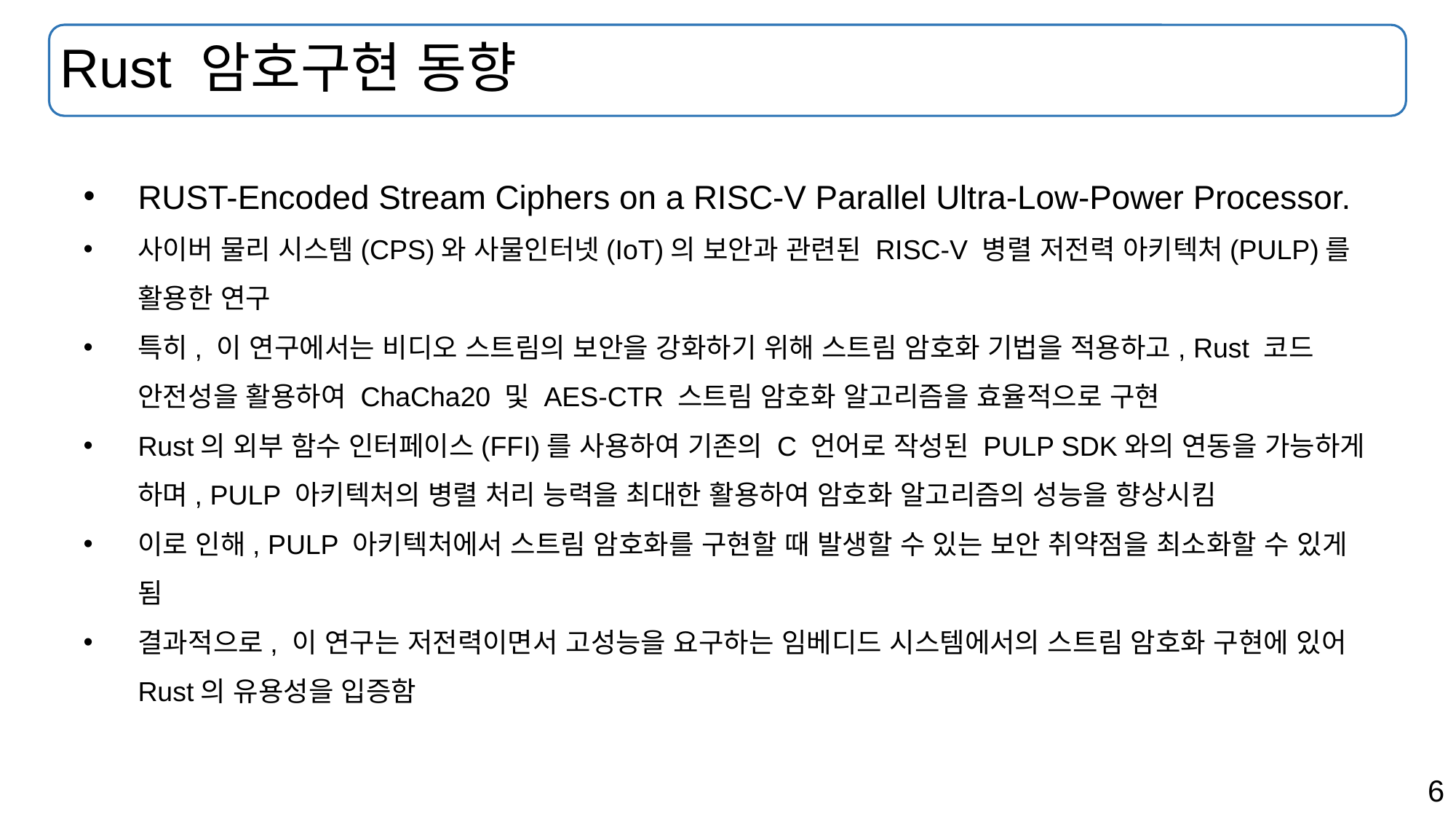

# Rust 암호구현 동향
RUST-Encoded Stream Ciphers on a RISC-V Parallel Ultra-Low-Power Processor.
사이버 물리 시스템(CPS)와 사물인터넷(IoT)의 보안과 관련된 RISC-V 병렬 저전력 아키텍처(PULP)를 활용한 연구
특히, 이 연구에서는 비디오 스트림의 보안을 강화하기 위해 스트림 암호화 기법을 적용하고, Rust 코드 안전성을 활용하여 ChaCha20 및 AES-CTR 스트림 암호화 알고리즘을 효율적으로 구현
Rust의 외부 함수 인터페이스(FFI)를 사용하여 기존의 C 언어로 작성된 PULP SDK와의 연동을 가능하게 하며, PULP 아키텍처의 병렬 처리 능력을 최대한 활용하여 암호화 알고리즘의 성능을 향상시킴
이로 인해, PULP 아키텍처에서 스트림 암호화를 구현할 때 발생할 수 있는 보안 취약점을 최소화할 수 있게 됨
결과적으로, 이 연구는 저전력이면서 고성능을 요구하는 임베디드 시스템에서의 스트림 암호화 구현에 있어 Rust의 유용성을 입증함